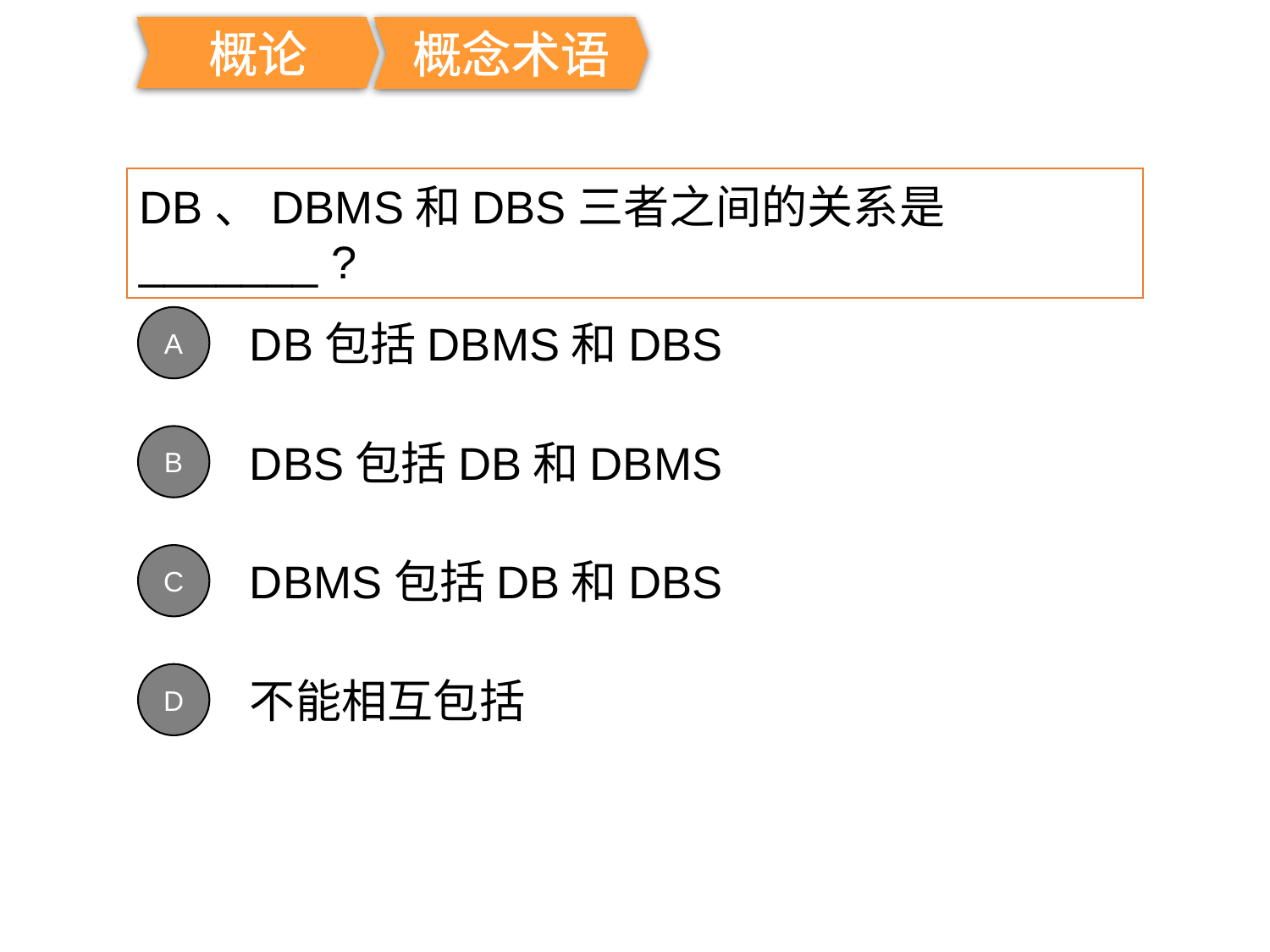

答案解析

概论
概念术语
DB、DBMS和DBS三者之间的关系是_______ ?
DBS（数据库系统）包括DB（数据库）和DBMS（数据库管理系统）。数据库系统是一个通称，包括数据库、数据库管理系统、数据库管理人员等的统称，是最大的范畴。
DB包括DBMS和DBS
A
DBS包括DB和DBMS
B
DBMS包括DB和DBS
C
不能相互包括
D
可为此题添加文本、图片、公式等解析，且需将内容全部放在本区域内。正常使用需3.0以上版本